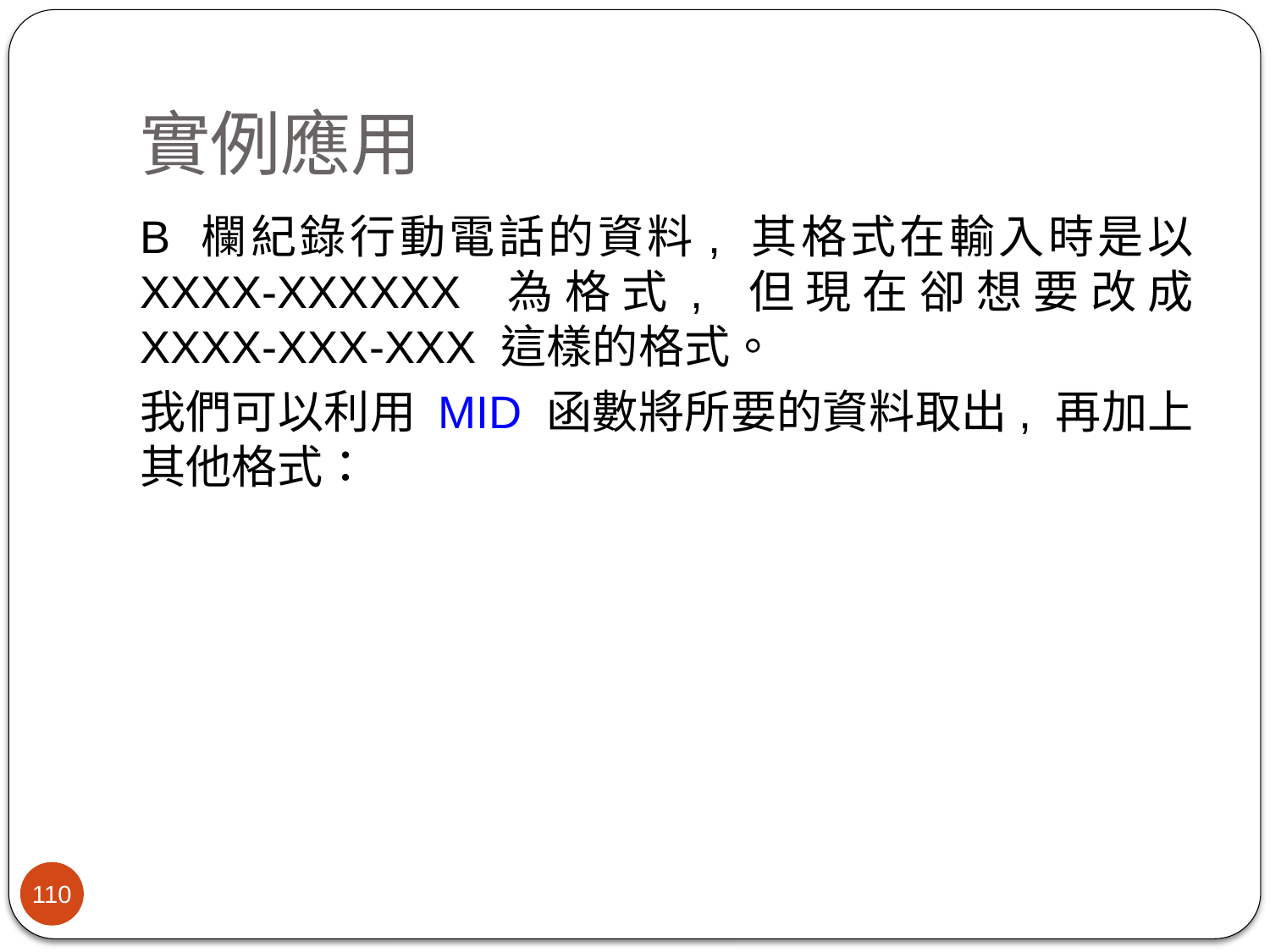

# 實例應用
B 欄紀錄行動電話的資料, 其格式在輸入時是以 XXXX-XXXXXX 為格式, 但現在卻想要改成 XXXX-XXX-XXX 這樣的格式。
我們可以利用 MID 函數將所要的資料取出, 再加上其他格式：
110